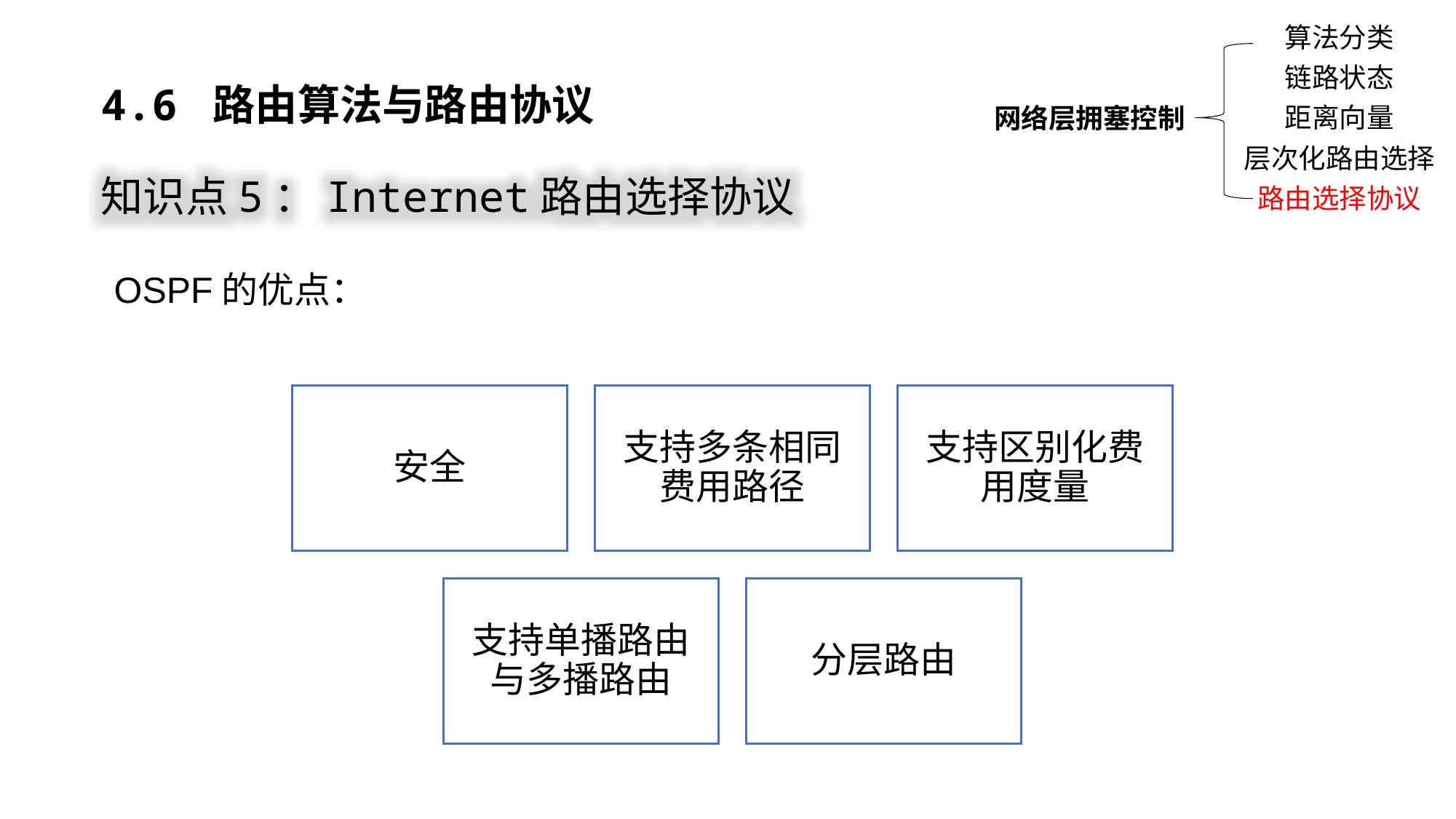

算法分类

链路状态
网络层拥塞控制
距离向量
层次化路由选择
路由选择协议
4.6 路由算法与路由协议
知识点5：Internet路由选择协议
OSPF的优点：
安全
支持多条相同费用路径
支持区别化费用度量
支持单播路由与多播路由
分层路由